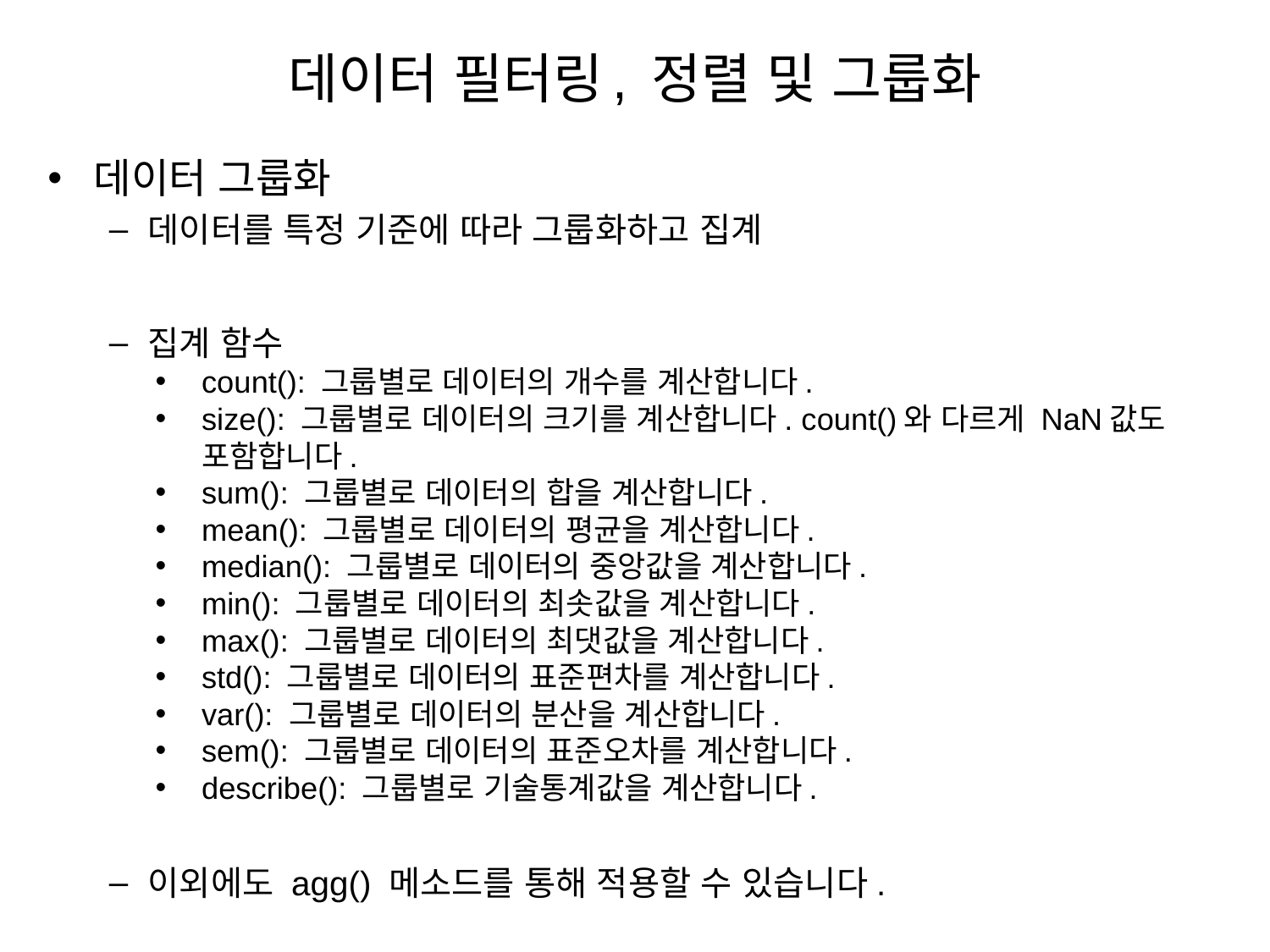

# 데이터 필터링, 정렬 및 그룹화
데이터 그룹화
데이터를 특정 기준에 따라 그룹화하고 집계

집계 함수
count(): 그룹별로 데이터의 개수를 계산합니다.
size(): 그룹별로 데이터의 크기를 계산합니다. count()와 다르게 NaN값도 포함합니다.
sum(): 그룹별로 데이터의 합을 계산합니다.
mean(): 그룹별로 데이터의 평균을 계산합니다.
median(): 그룹별로 데이터의 중앙값을 계산합니다.
min(): 그룹별로 데이터의 최솟값을 계산합니다.
max(): 그룹별로 데이터의 최댓값을 계산합니다.
std(): 그룹별로 데이터의 표준편차를 계산합니다.
var(): 그룹별로 데이터의 분산을 계산합니다.
sem(): 그룹별로 데이터의 표준오차를 계산합니다.
describe(): 그룹별로 기술통계값을 계산합니다.

이외에도 agg() 메소드를 통해 적용할 수 있습니다.